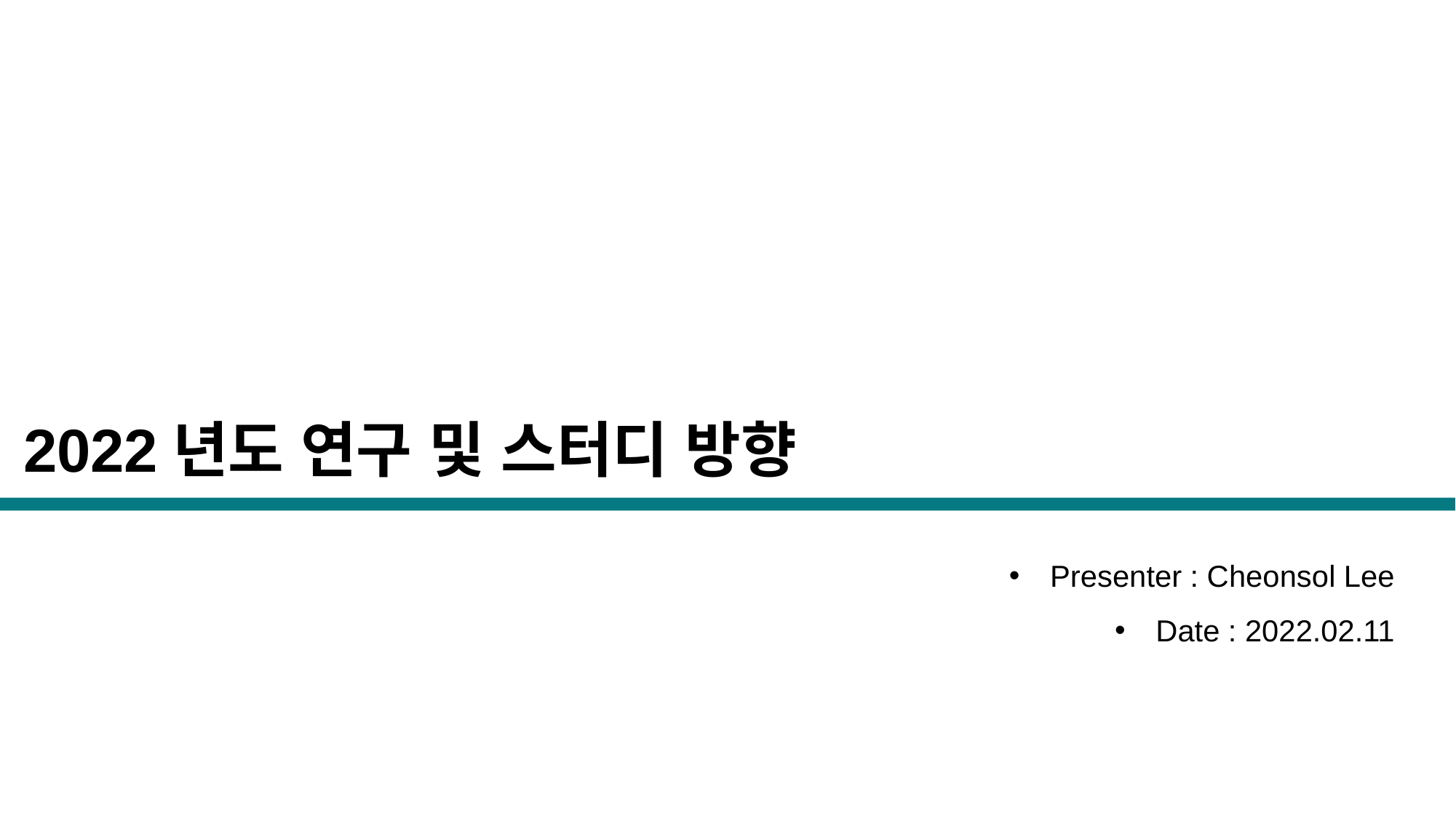

2022년도 연구 및 스터디 방향
Presenter : Cheonsol Lee
Date : 2022.02.11